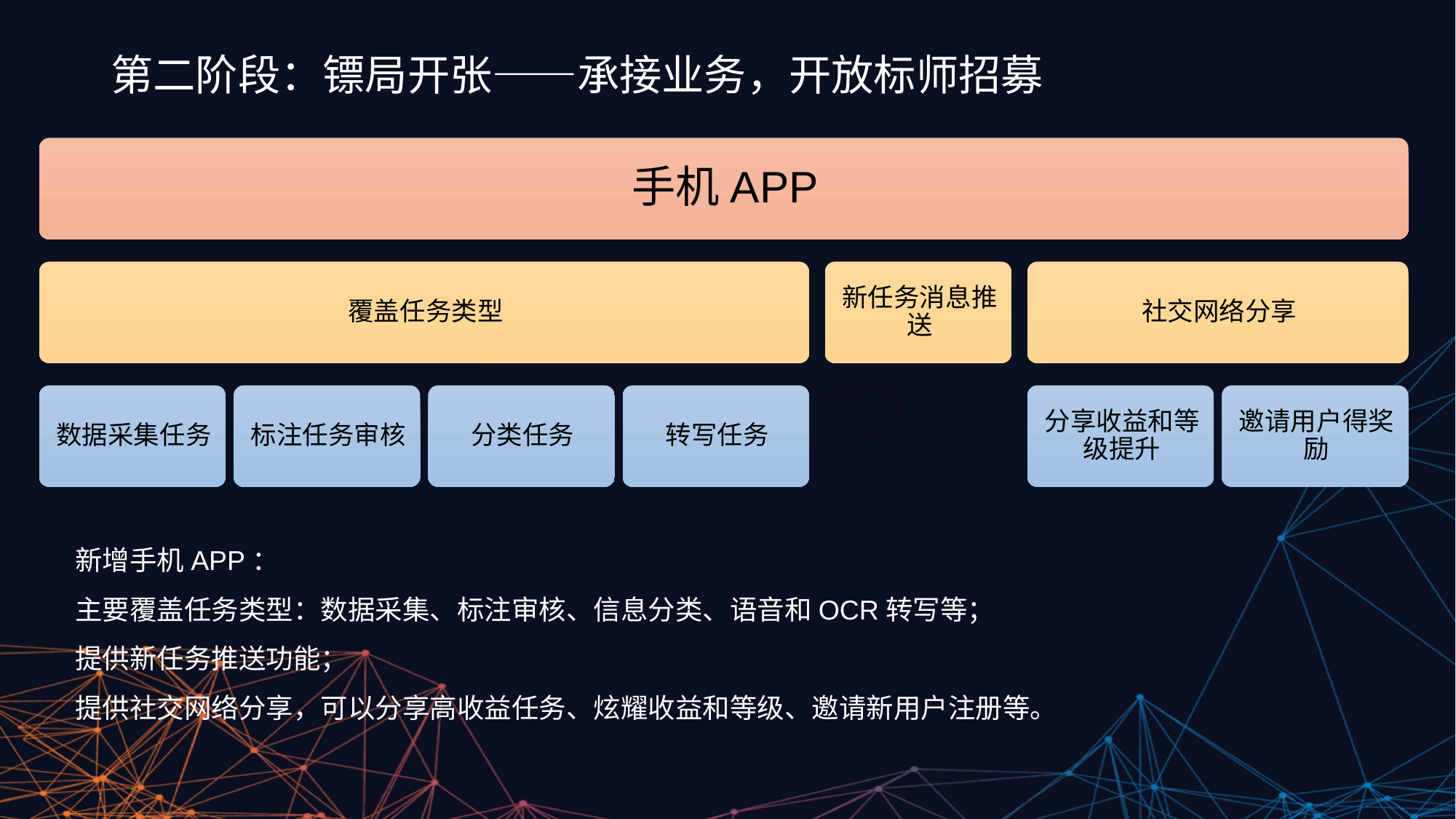

# 第二阶段：镖局开张——承接业务，开放标师招募
手机APP
覆盖任务类型
数据采集任务
标注任务审核
分类任务
转写任务
新任务消息推送
社交网络分享
分享收益和等级提升
邀请用户得奖励
新增手机APP：
主要覆盖任务类型：数据采集、标注审核、信息分类、语音和OCR转写等；
提供新任务推送功能；
提供社交网络分享，可以分享高收益任务、炫耀收益和等级、邀请新用户注册等。